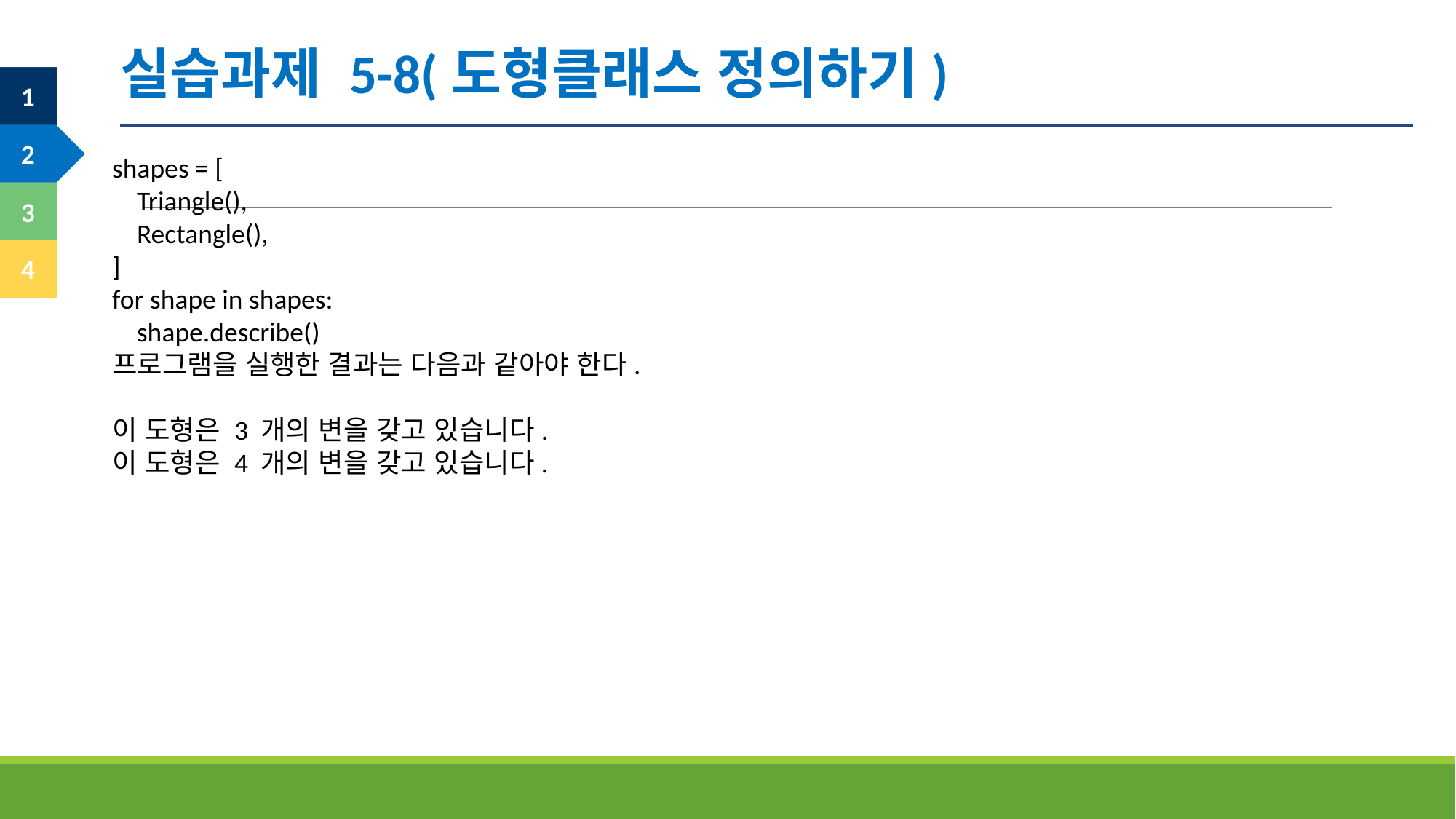

실습과제 5-8(도형클래스 정의하기)
shapes = [
    Triangle(),
    Rectangle(),
]
for shape in shapes:
    shape.describe()
프로그램을 실행한 결과는 다음과 같아야 한다.

이 도형은 3 개의 변을 갖고 있습니다.
이 도형은 4 개의 변을 갖고 있습니다.